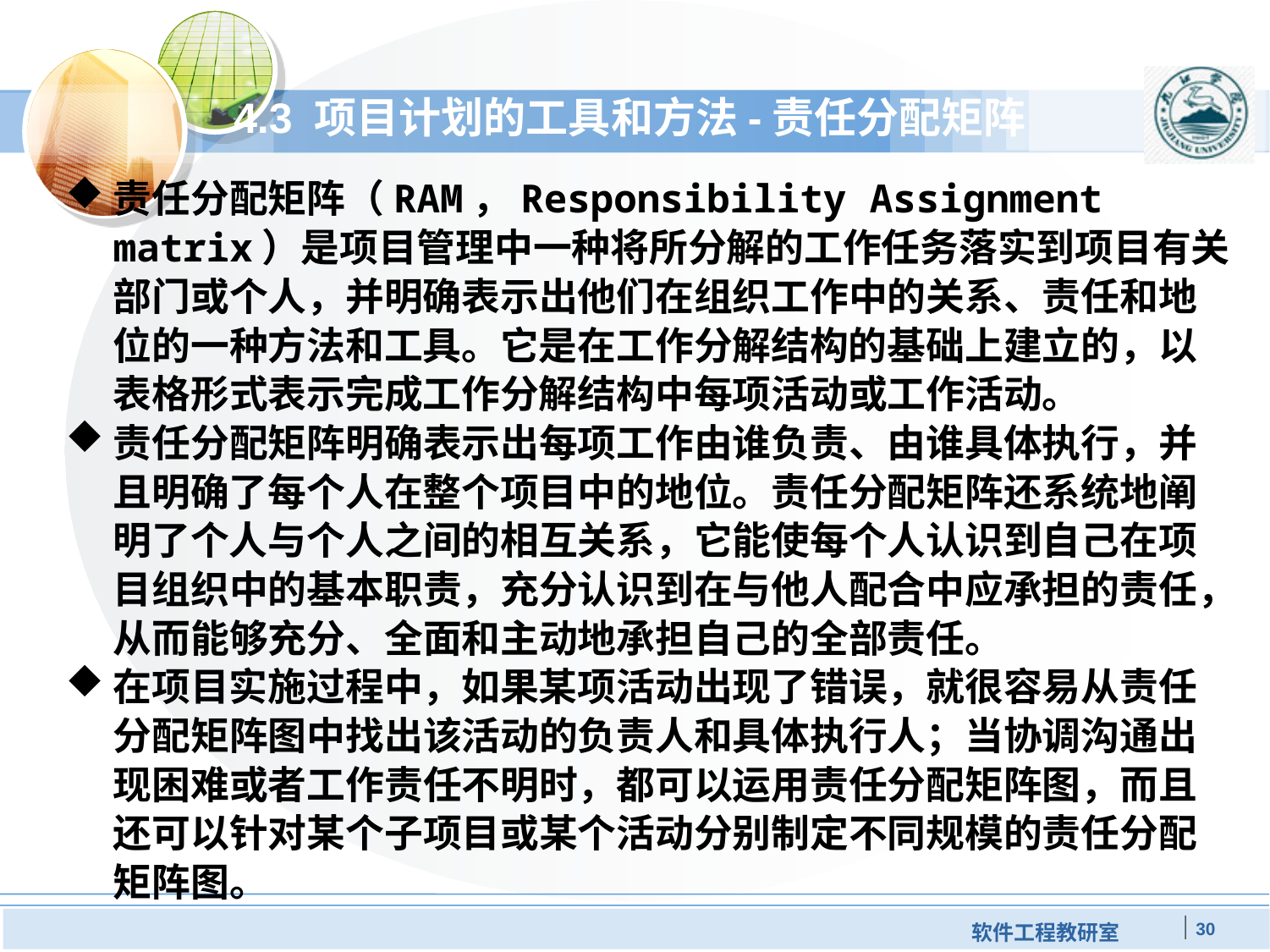

# 4.3 项目计划的工具和方法-责任分配矩阵
责任分配矩阵（RAM，Responsibility Assignment matrix）是项目管理中一种将所分解的工作任务落实到项目有关部门或个人，并明确表示出他们在组织工作中的关系、责任和地位的一种方法和工具。它是在工作分解结构的基础上建立的，以表格形式表示完成工作分解结构中每项活动或工作活动。
责任分配矩阵明确表示出每项工作由谁负责、由谁具体执行，并且明确了每个人在整个项目中的地位。责任分配矩阵还系统地阐明了个人与个人之间的相互关系，它能使每个人认识到自己在项目组织中的基本职责，充分认识到在与他人配合中应承担的责任，从而能够充分、全面和主动地承担自己的全部责任。
在项目实施过程中，如果某项活动出现了错误，就很容易从责任分配矩阵图中找出该活动的负责人和具体执行人；当协调沟通出现困难或者工作责任不明时，都可以运用责任分配矩阵图，而且还可以针对某个子项目或某个活动分别制定不同规模的责任分配矩阵图。